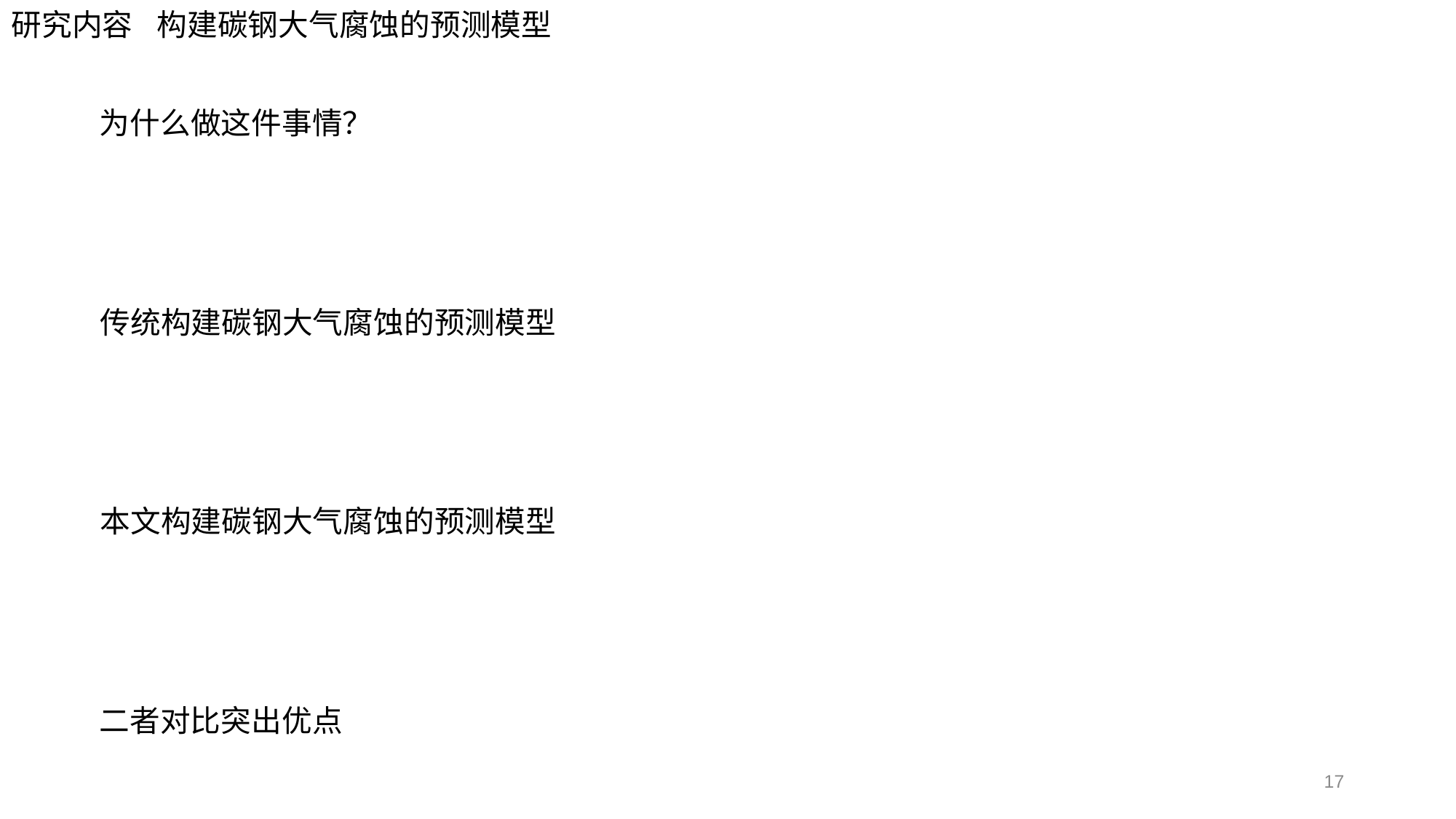

研究内容
构建碳钢大气腐蚀的预测模型
为什么做这件事情？
传统构建碳钢大气腐蚀的预测模型
本文构建碳钢大气腐蚀的预测模型
二者对比突出优点
17